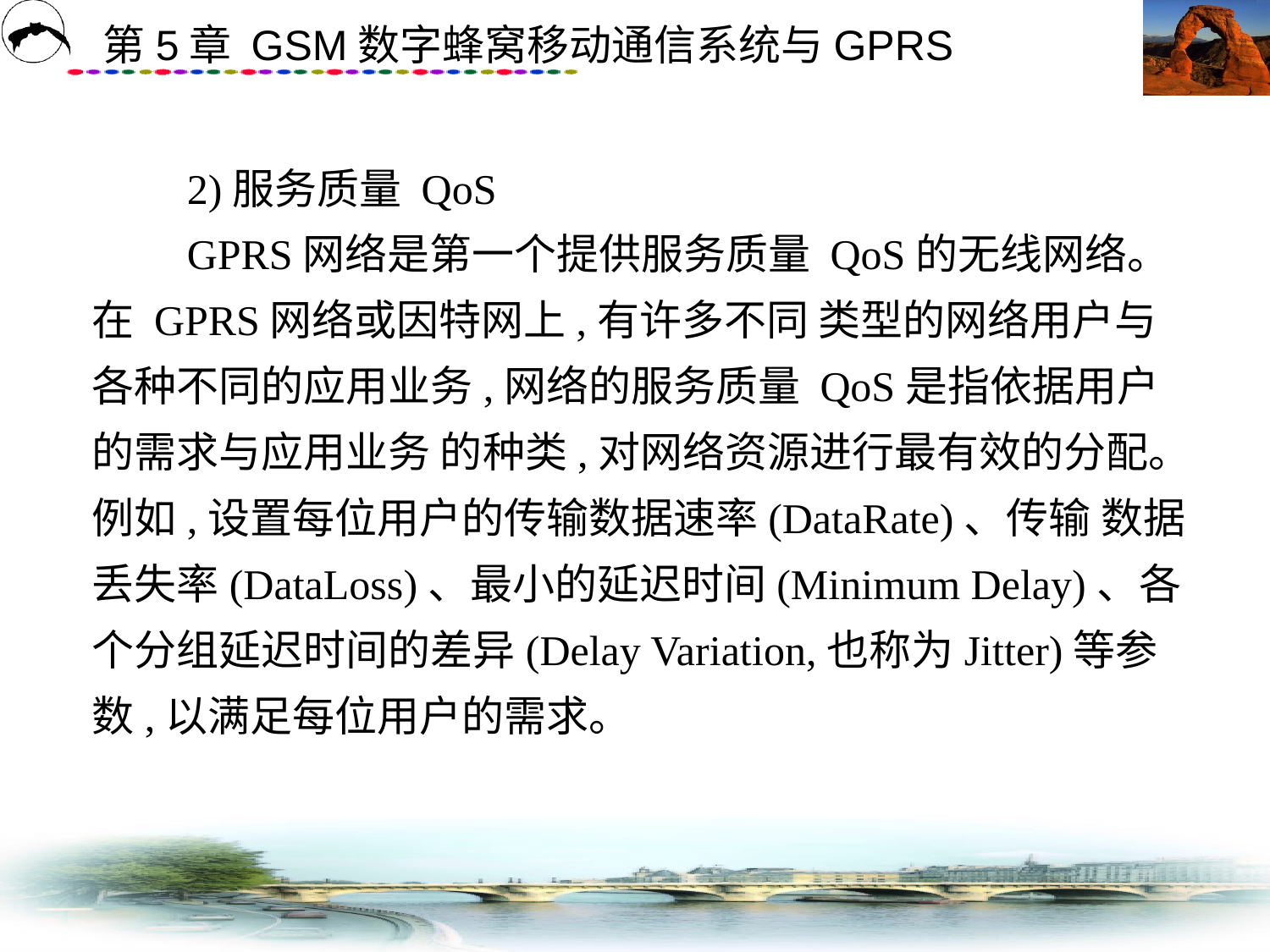

# 2)服务质量 QoS 　　GPRS网络是第一个提供服务质量 QoS的无线网络。在 GPRS网络或因特网上,有许多不同 类型的网络用户与各种不同的应用业务,网络的服务质量 QoS是指依据用户的需求与应用业务 的种类,对网络资源进行最有效的分配。例如,设置每位用户的传输数据速率(DataRate)、传输 数据丢失率(DataLoss)、最小的延迟时间(Minimum Delay)、各个分组延迟时间的差异(Delay Variation,也称为Jitter)等参数,以满足每位用户的需求。